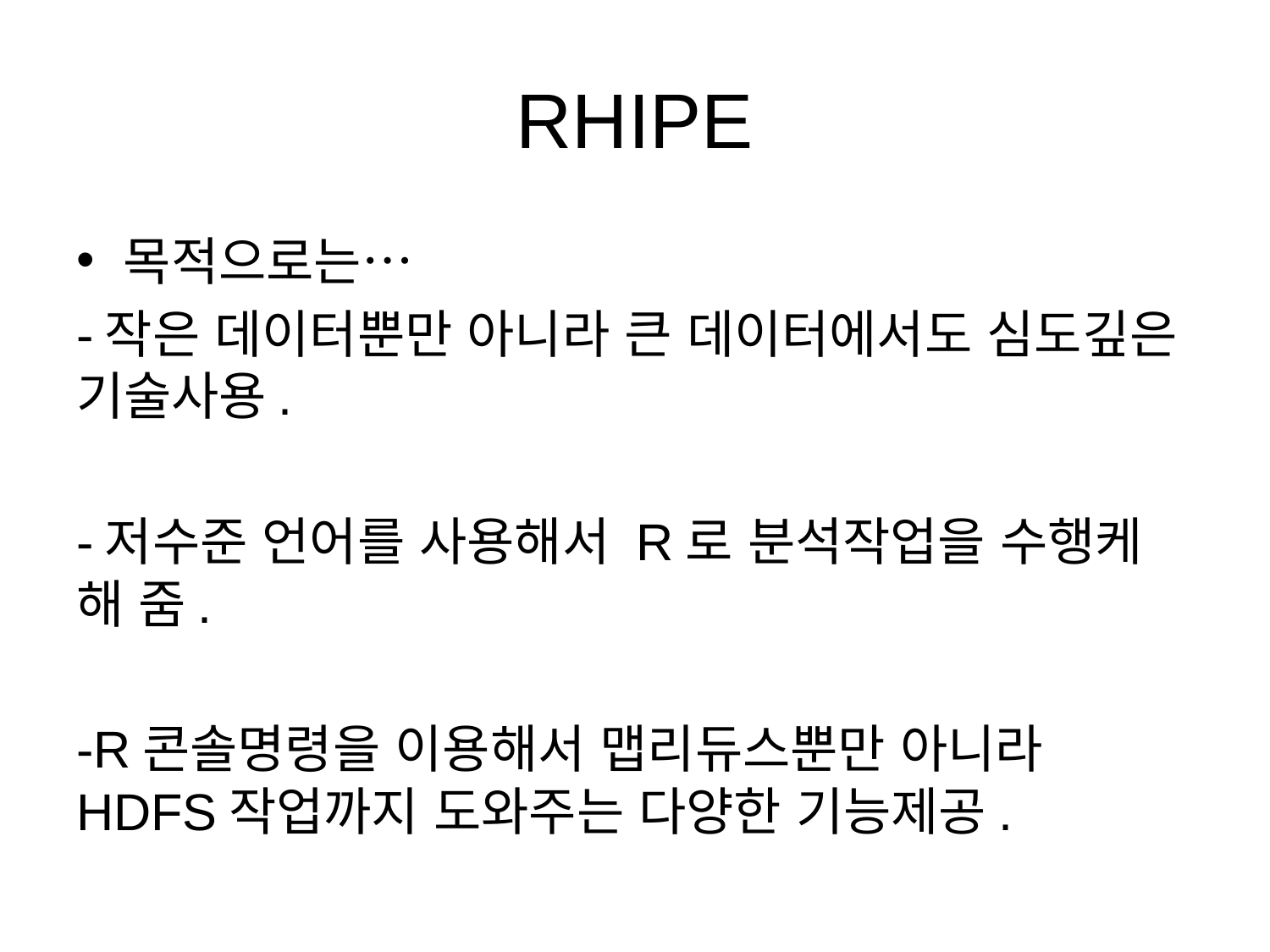

# RHIPE
목적으로는…
-작은 데이터뿐만 아니라 큰 데이터에서도 심도깊은 기술사용.

-저수준 언어를 사용해서 R로 분석작업을 수행케 해 줌.

-R콘솔명령을 이용해서 맵리듀스뿐만 아니라 HDFS작업까지 도와주는 다양한 기능제공.